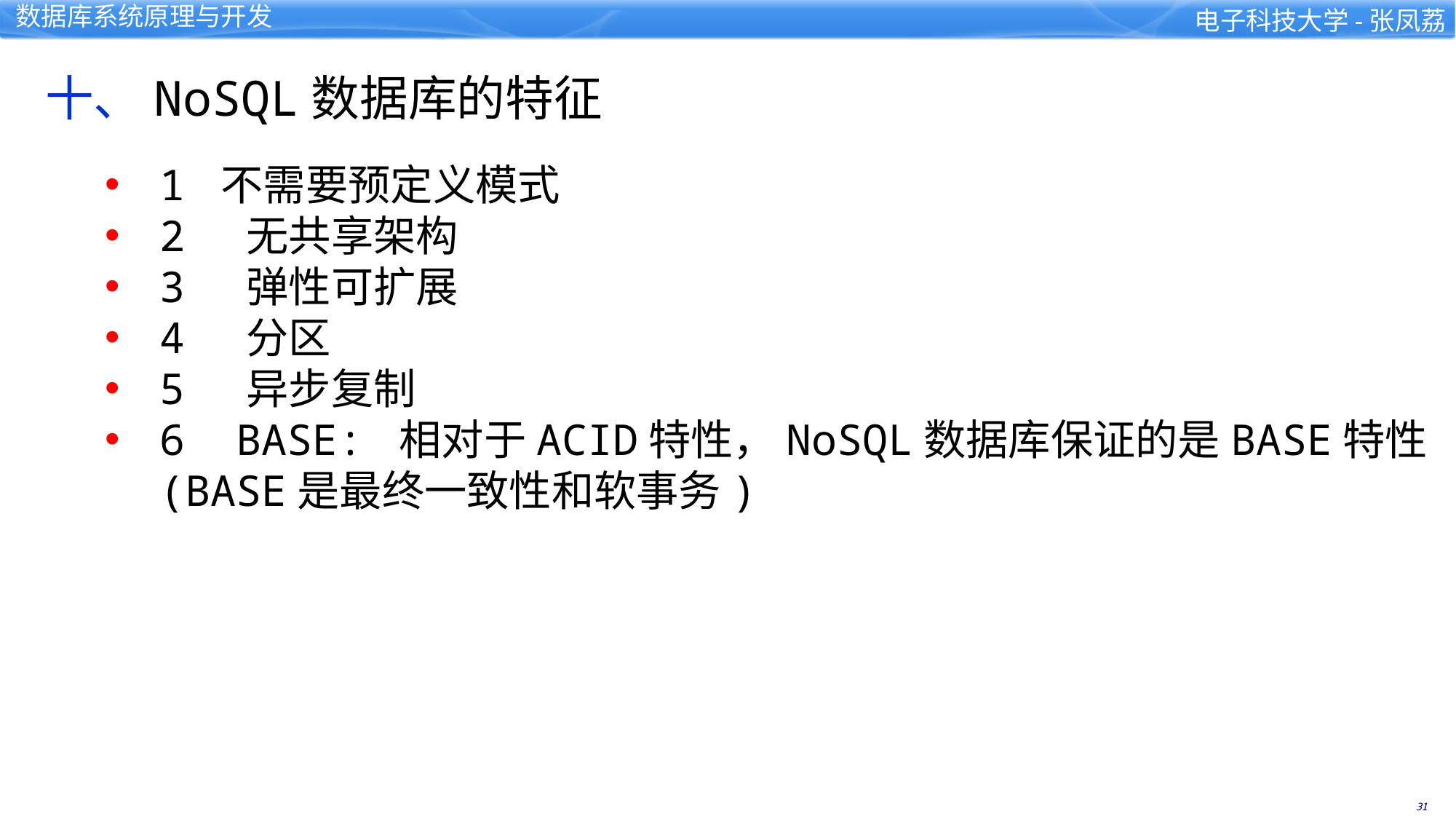

十、NoSQL数据库的特征
1 不需要预定义模式
2  无共享架构
3  弹性可扩展
4  分区
5  异步复制
6  BASE: 相对于ACID特性，NoSQL数据库保证的是BASE特性(BASE是最终一致性和软事务)